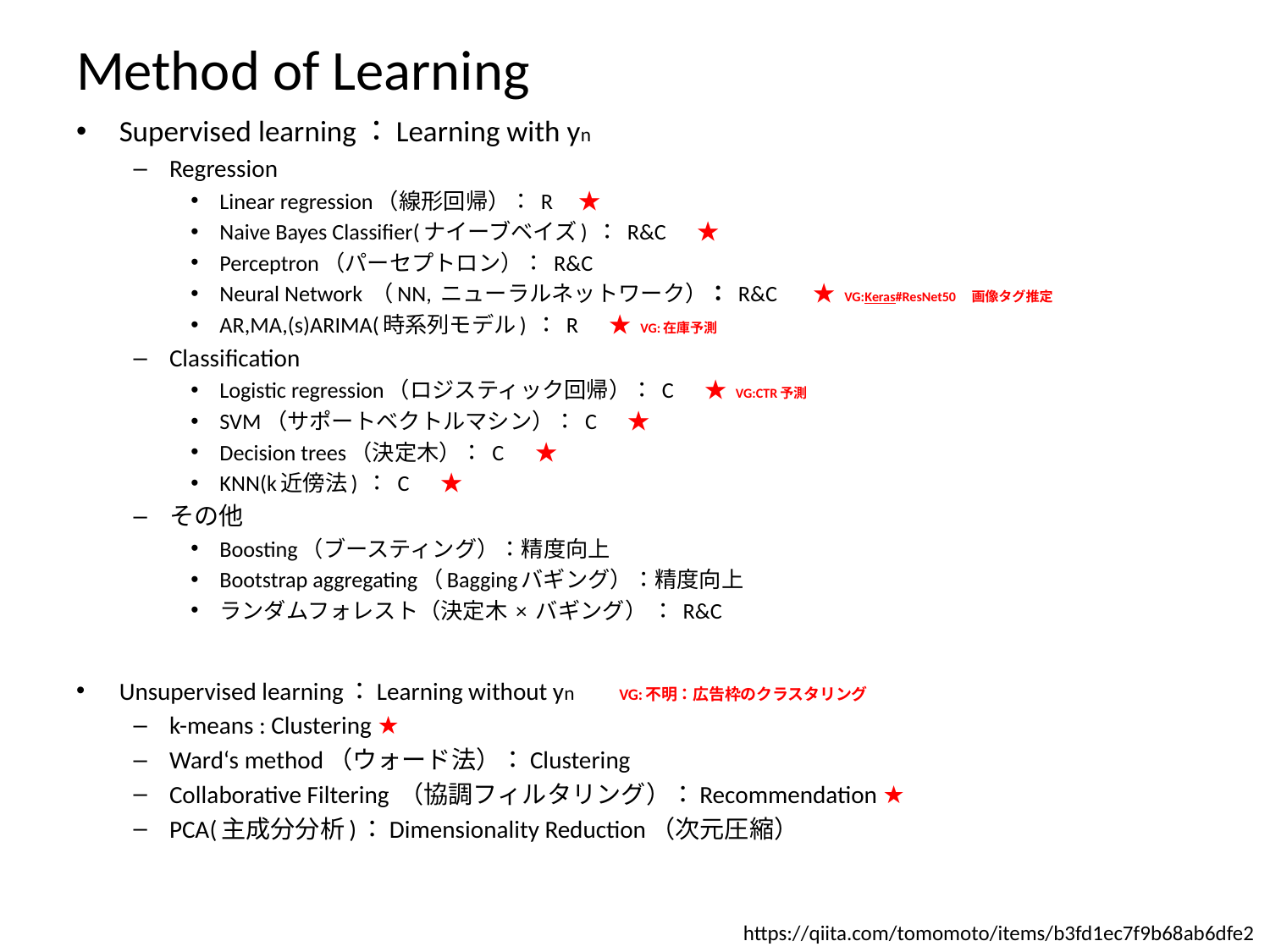

# Method of Learning
Supervised learning：Learning with yn
Regression
Linear regression（線形回帰）： R　★
Naive Bayes Classifier(ナイーブベイズ) ： R&C　 ★
Perceptron（パーセプトロン）： R&C
Neural Network （NN, ニューラルネットワーク）： R&C 　 ★ VG:Keras#ResNet50　画像タグ推定
AR,MA,(s)ARIMA(時系列モデル) ： R　 ★ VG:在庫予測
Classification
Logistic regression（ロジスティック回帰）： C　 ★ VG:CTR予測
SVM（サポートベクトルマシン）： C　 ★
Decision trees（決定木）： C　 ★
KNN(k近傍法) ： C　 ★
その他
Boosting（ブースティング）：精度向上
Bootstrap aggregating（Baggingバギング）：精度向上
ランダムフォレスト（決定木 × バギング） ： R&C

Unsupervised learning：Learning without yn          VG:不明：広告枠のクラスタリング
k-means : Clustering ★
Ward‘s method（ウォード法）：Clustering
Collaborative Filtering （協調フィルタリング）：Recommendation ★
PCA(主成分分析)：Dimensionality Reduction（次元圧縮）
https://qiita.com/tomomoto/items/b3fd1ec7f9b68ab6dfe2